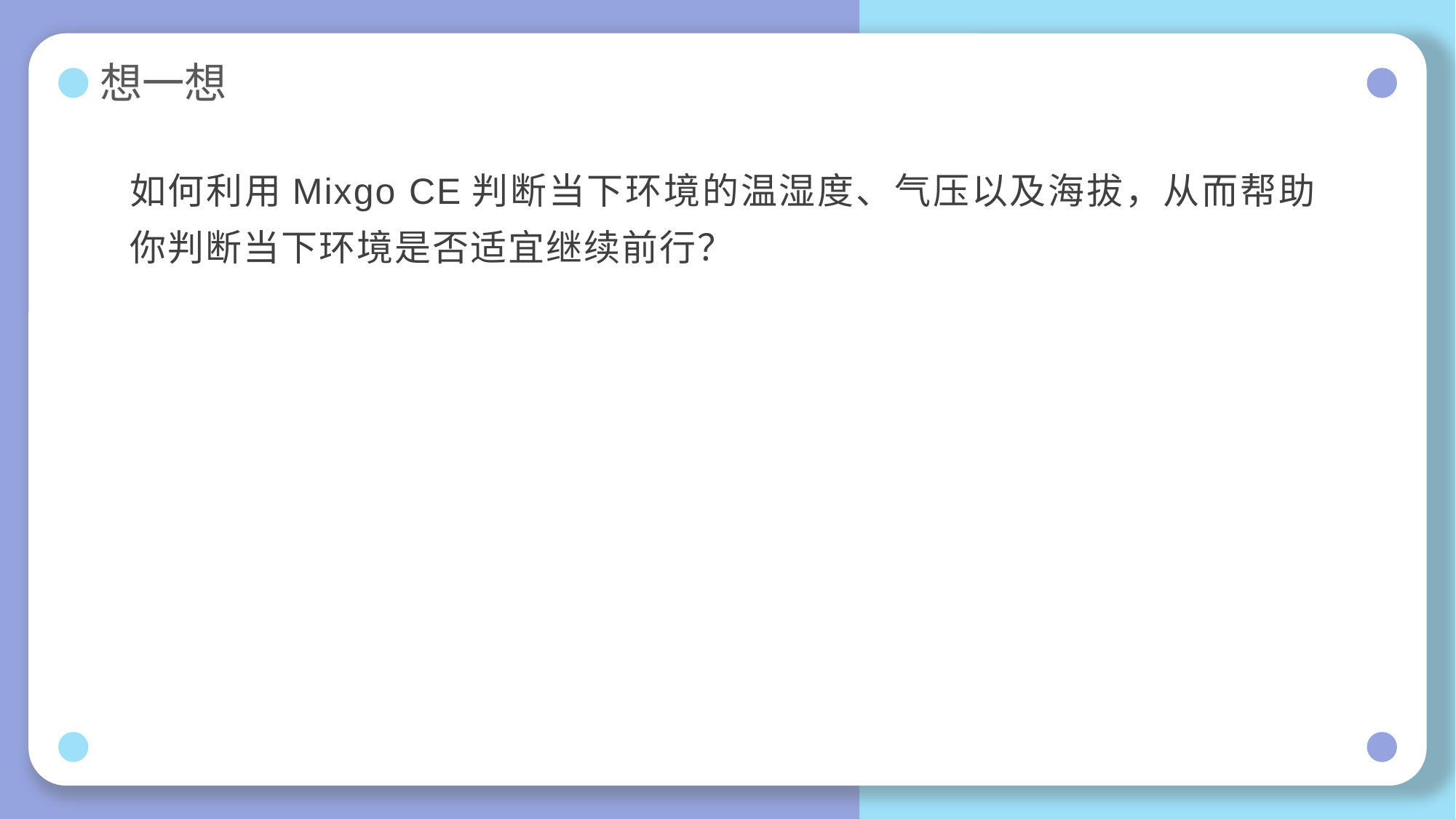

# 想一想
如何利用Mixgo CE判断当下环境的温湿度、气压以及海拔，从而帮助你判断当下环境是否适宜继续前行？